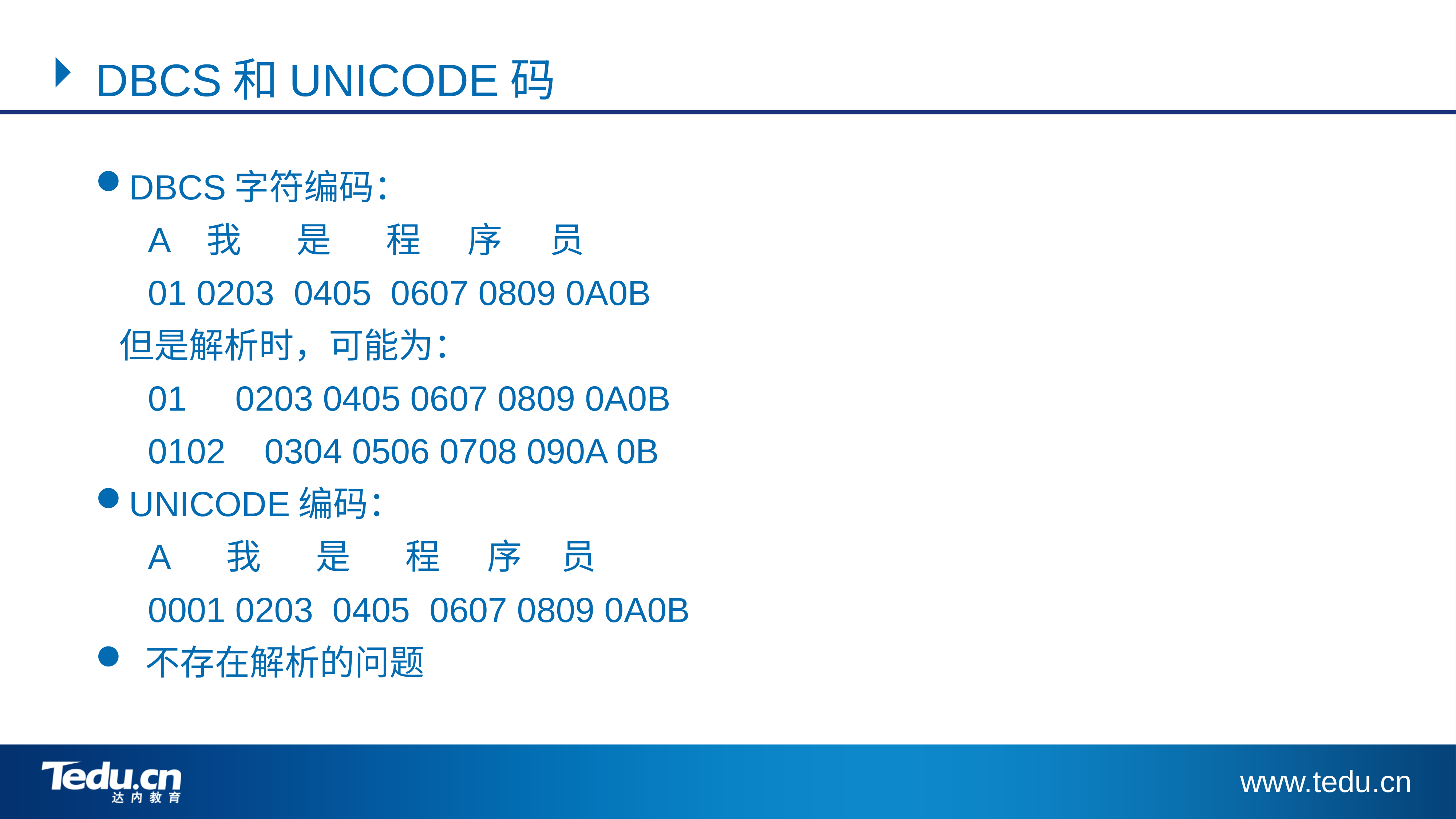

DBCS和UNICODE码
DBCS字符编码：
	A   我       是       程      序      员
  	01 0203  0405  0607 0809 0A0B
  但是解析时，可能为：
  	01     0203 0405 0607 0809 0A0B
  	0102    0304 0506 0708 090A 0B
UNICODE编码：
   	A     我       是       程      序     员
	0001 0203  0405  0607 0809 0A0B
 不存在解析的问题